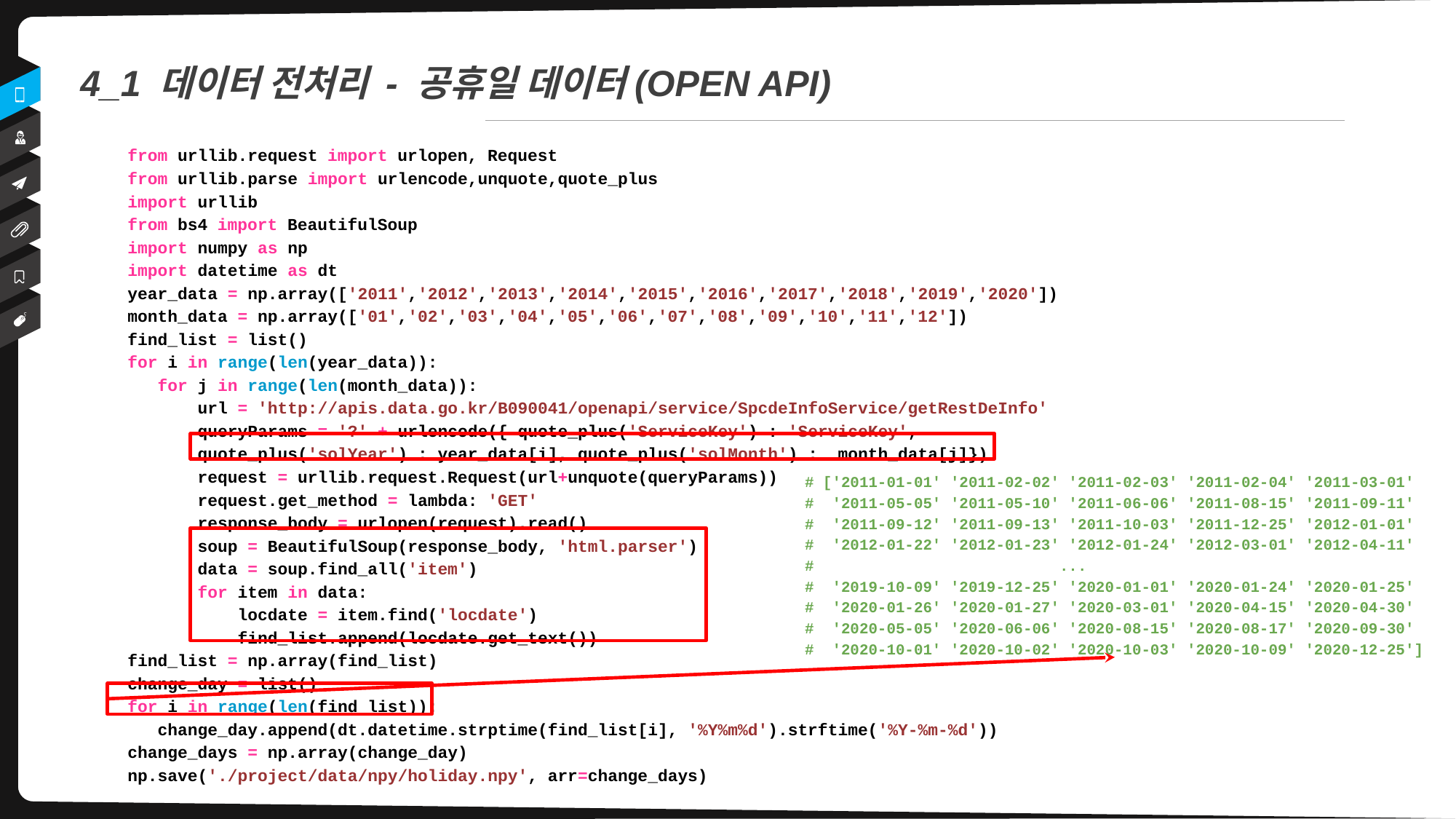

4_1 데이터 전처리 - 공휴일 데이터(OPEN API)

from urllib.request import urlopen, Request
from urllib.parse import urlencode,unquote,quote_plus
import urllib
from bs4 import BeautifulSoup
import numpy as np
import datetime as dt
year_data = np.array(['2011','2012','2013','2014','2015','2016','2017','2018','2019','2020'])
month_data = np.array(['01','02','03','04','05','06','07','08','09','10','11','12'])
find_list = list()
for i in range(len(year_data)):
   for j in range(len(month_data)):
       url = 'http://apis.data.go.kr/B090041/openapi/service/SpcdeInfoService/getRestDeInfo'
       queryParams = '?' + urlencode({ quote_plus('ServiceKey') : 'ServiceKey',
       quote_plus('solYear') : year_data[i], quote_plus('solMonth') :  month_data[j]})
       request = urllib.request.Request(url+unquote(queryParams))
       request.get_method = lambda: 'GET'
       response_body = urlopen(request).read()
       soup = BeautifulSoup(response_body, 'html.parser')
       data = soup.find_all('item')
       for item in data:
           locdate = item.find('locdate')
           find_list.append(locdate.get_text())
find_list = np.array(find_list)
change_day = list()
for i in range(len(find_list)):
   change_day.append(dt.datetime.strptime(find_list[i], '%Y%m%d').strftime('%Y-%m-%d'))
change_days = np.array(change_day)
np.save('./project/data/npy/holiday.npy', arr=change_days)

# ['2011-01-01' '2011-02-02' '2011-02-03' '2011-02-04' '2011-03-01'
#  '2011-05-05' '2011-05-10' '2011-06-06' '2011-08-15' '2011-09-11'
#  '2011-09-12' '2011-09-13' '2011-10-03' '2011-12-25' '2012-01-01'
#  '2012-01-22' '2012-01-23' '2012-01-24' '2012-03-01' '2012-04-11'
#                           ...
#  '2019-10-09' '2019-12-25' '2020-01-01' '2020-01-24' '2020-01-25'
#  '2020-01-26' '2020-01-27' '2020-03-01' '2020-04-15' '2020-04-30'
#  '2020-05-05' '2020-06-06' '2020-08-15' '2020-08-17' '2020-09-30'
#  '2020-10-01' '2020-10-02' '2020-10-03' '2020-10-09' '2020-12-25']